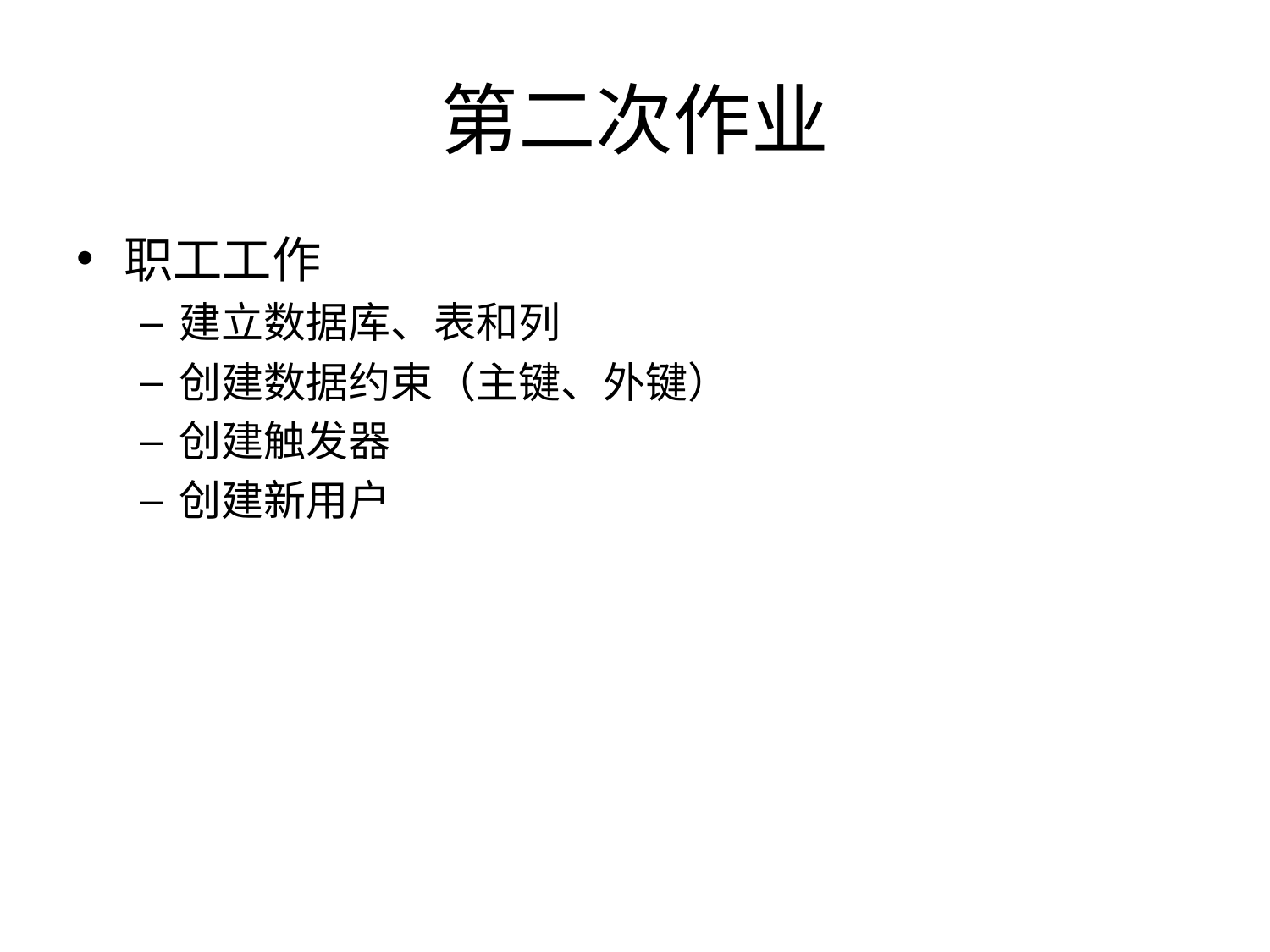

# 第二次作业
职工工作
建立数据库、表和列
创建数据约束（主键、外键）
创建触发器
创建新用户